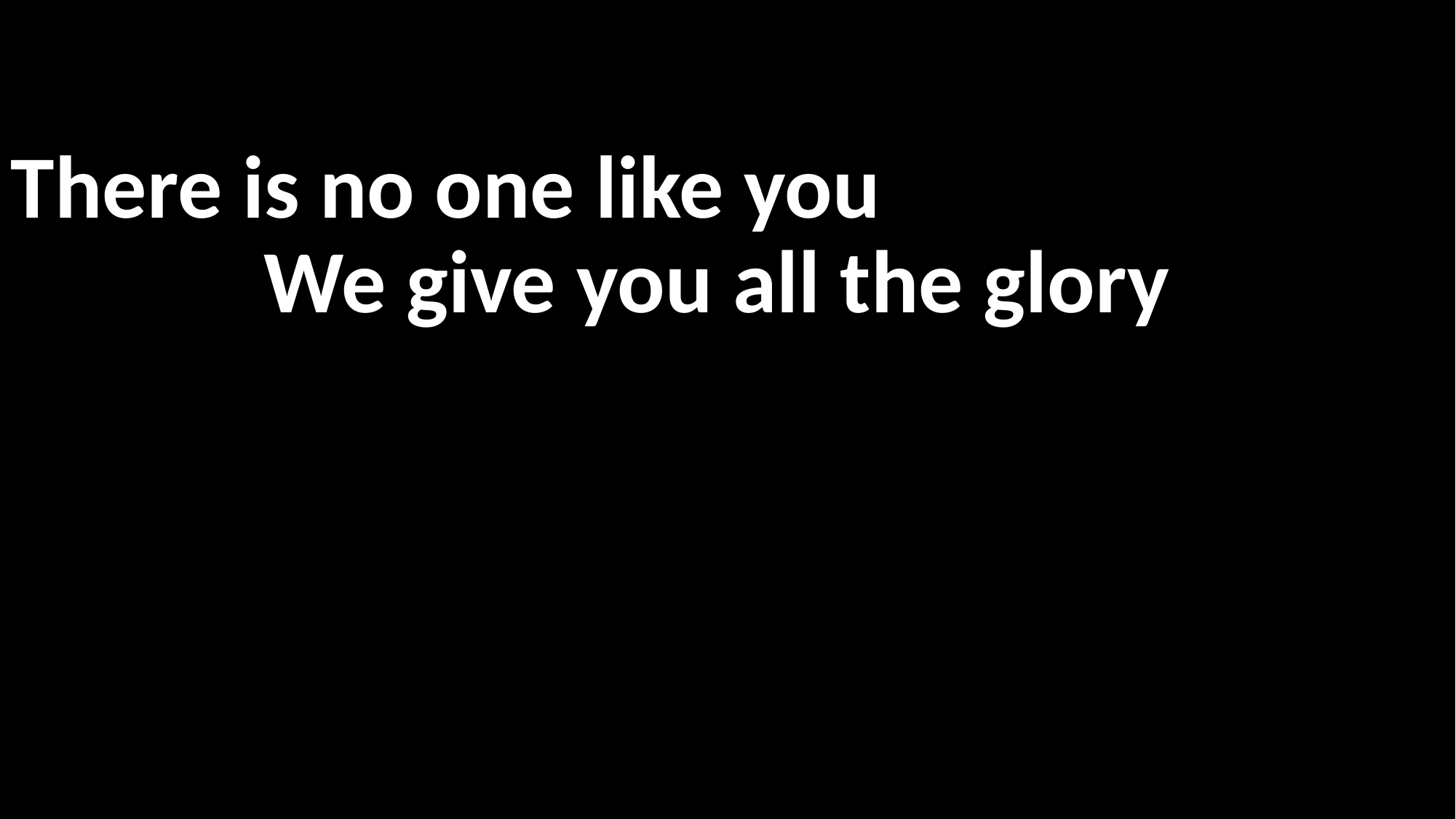

# 주 같은 분 없네
주께 영광 돌리세
There is no one like you
We give you all the glory